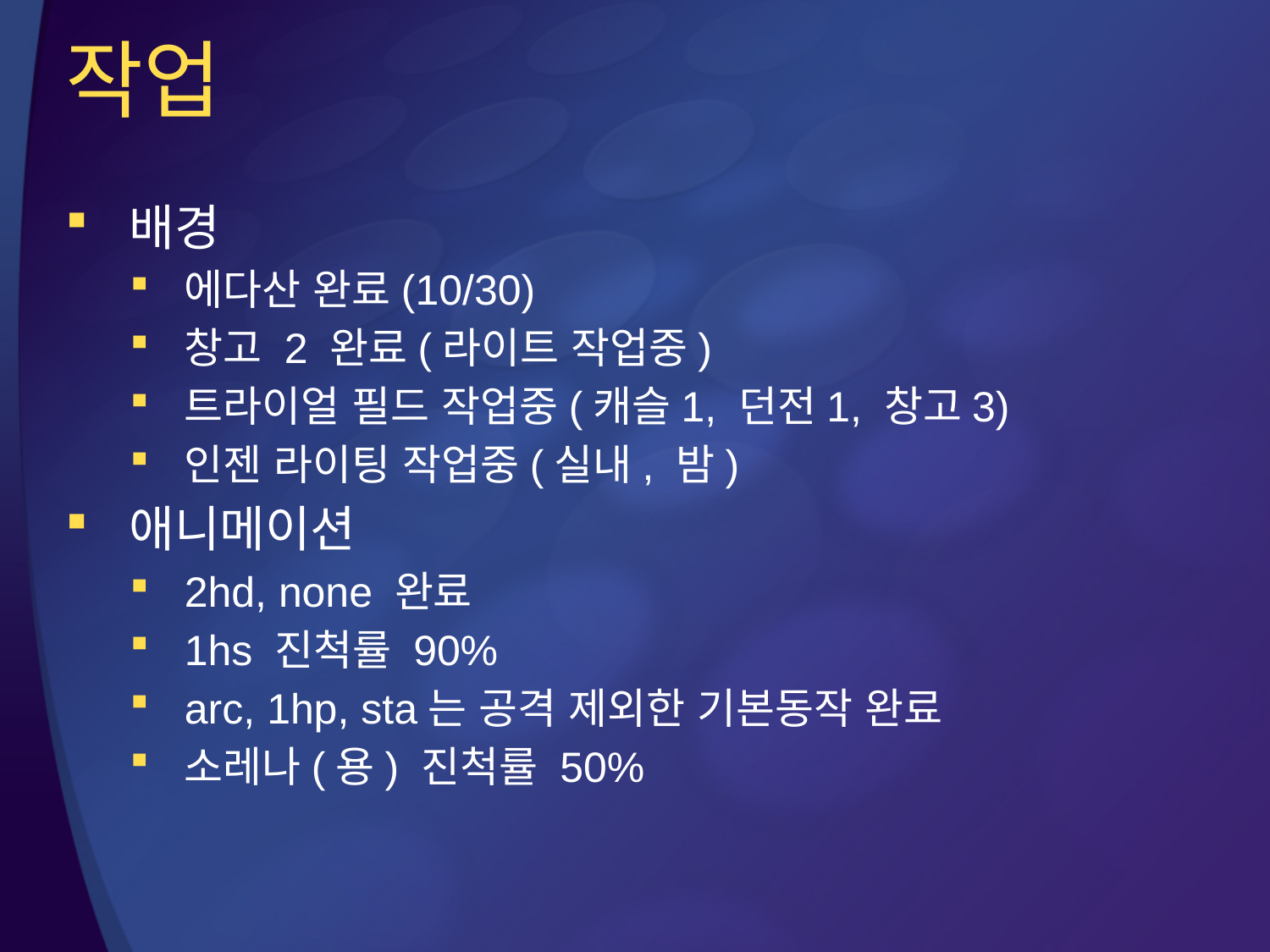

# 작업
배경
에다산 완료(10/30)
창고 2 완료(라이트 작업중)
트라이얼 필드 작업중(캐슬1, 던전1, 창고3)
인젠 라이팅 작업중(실내, 밤)
애니메이션
2hd, none 완료
1hs 진척률 90%
arc, 1hp, sta는 공격 제외한 기본동작 완료
소레나(용) 진척률 50%